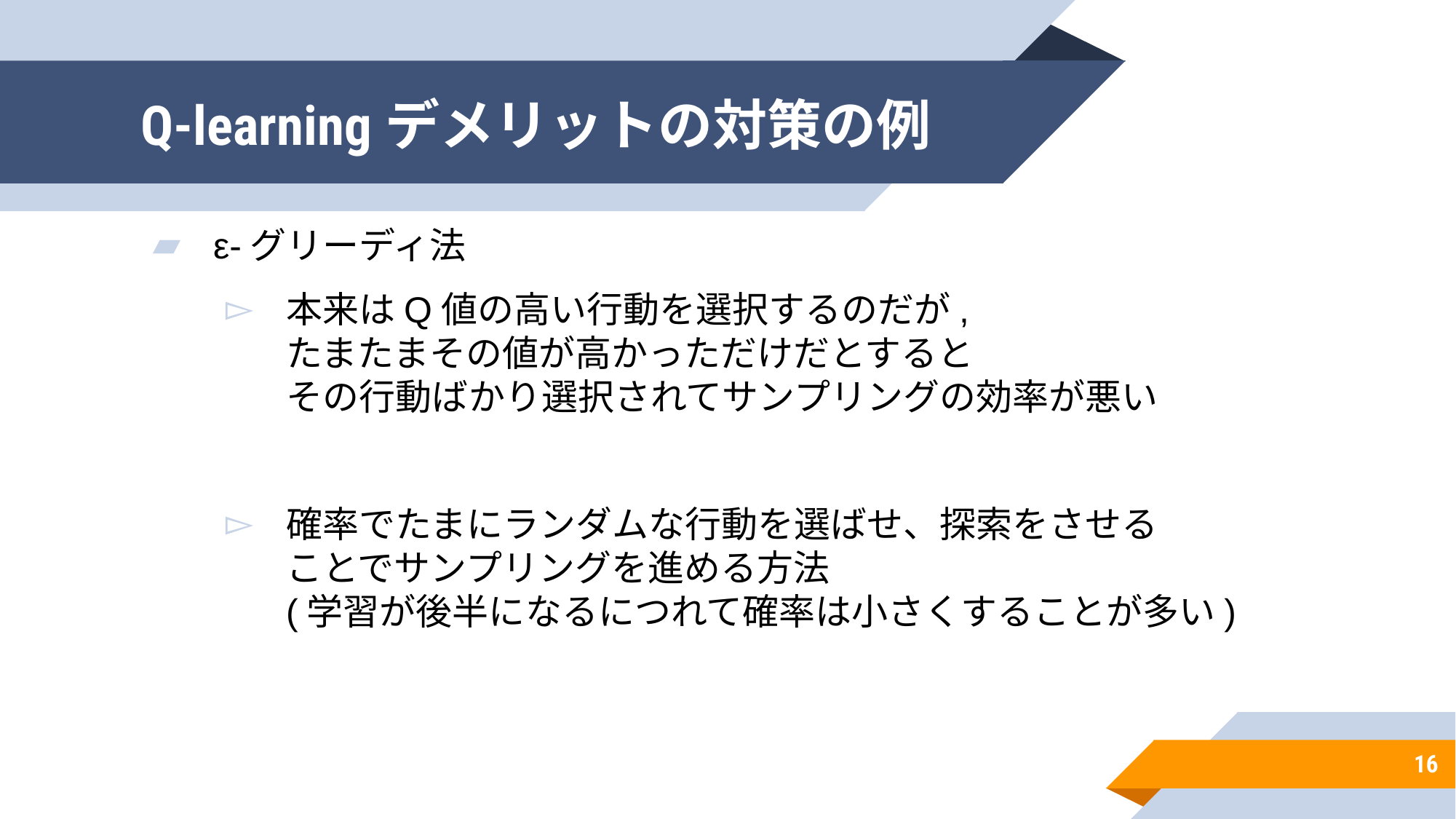

# Q-learningデメリットの対策の例
ε-グリーディ法
本来はQ値の高い行動を選択するのだが,
たまたまその値が高かっただけだとすると
その行動ばかり選択されてサンプリングの効率が悪い

確率でたまにランダムな行動を選ばせ、探索をさせる
ことでサンプリングを進める方法
(学習が後半になるにつれて確率は小さくすることが多い)
16